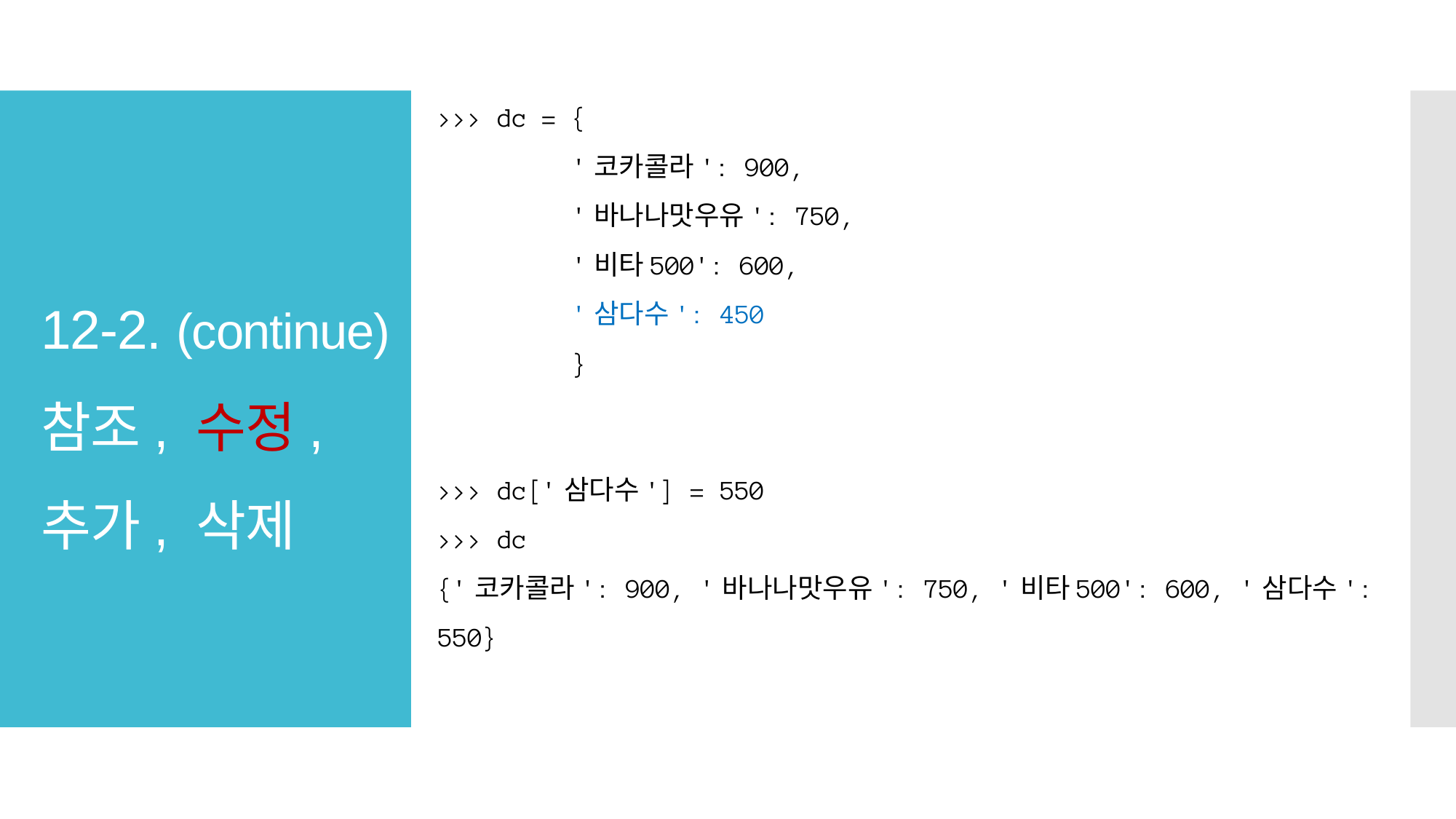

>>> dc = {
         '코카콜라': 900,
         '바나나맛우유': 750,
         '비타500': 600,
         '삼다수': 450
         }
# 12-2. (continue) 참조, 수정, 추가, 삭제
>>> dc['삼다수'] = 550
>>> dc
{'코카콜라': 900, '바나나맛우유': 750, '비타500': 600, '삼다수': 550}